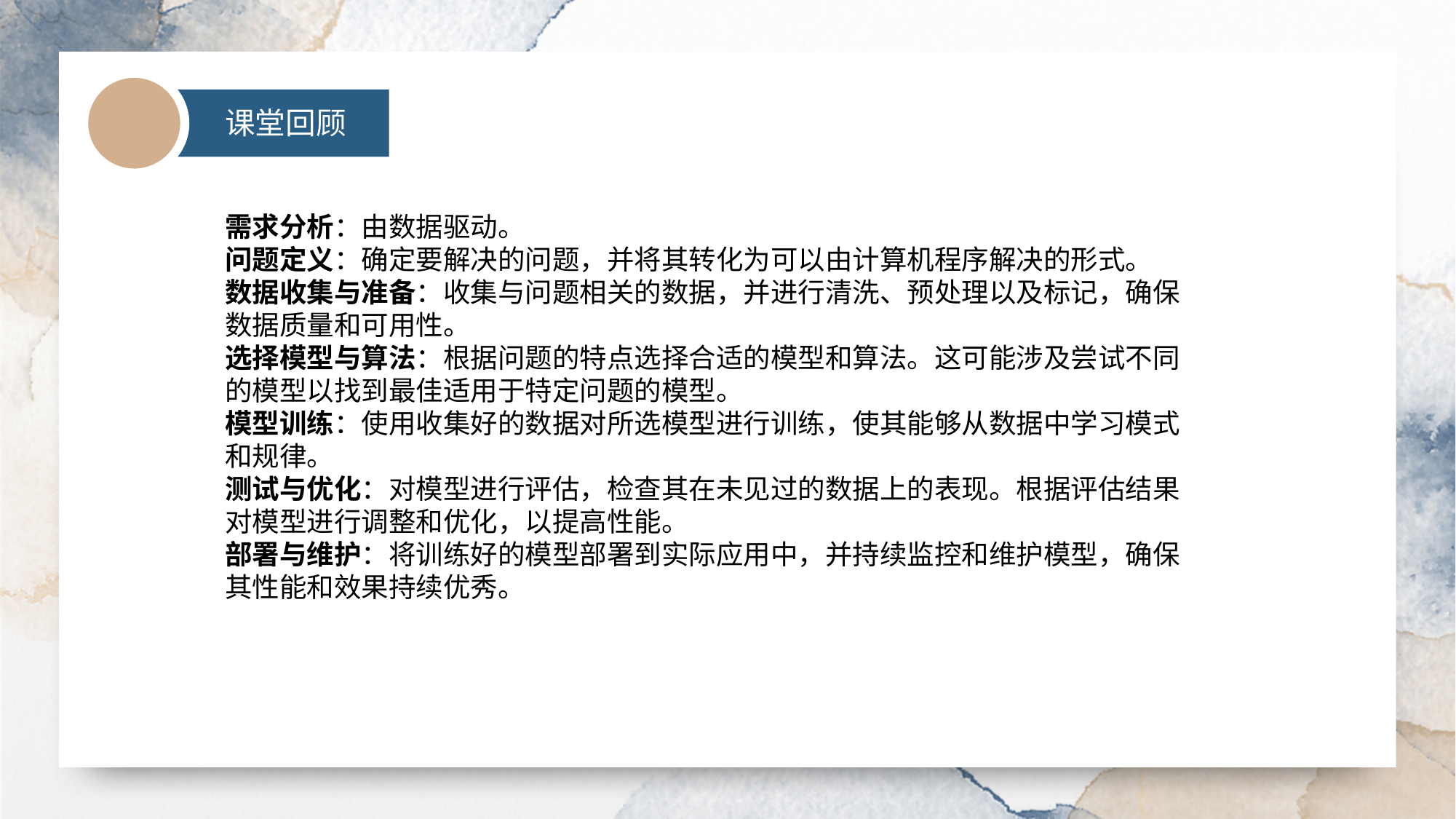

课堂回顾

需求分析：由数据驱动。
问题定义：确定要解决的问题，并将其转化为可以由计算机程序解决的形式。
数据收集与准备：收集与问题相关的数据，并进行清洗、预处理以及标记，确保数据质量和可用性。
选择模型与算法：根据问题的特点选择合适的模型和算法。这可能涉及尝试不同的模型以找到最佳适用于特定问题的模型。
模型训练：使用收集好的数据对所选模型进行训练，使其能够从数据中学习模式和规律。
测试与优化：对模型进行评估，检查其在未见过的数据上的表现。根据评估结果对模型进行调整和优化，以提高性能。
部署与维护：将训练好的模型部署到实际应用中，并持续监控和维护模型，确保其性能和效果持续优秀。